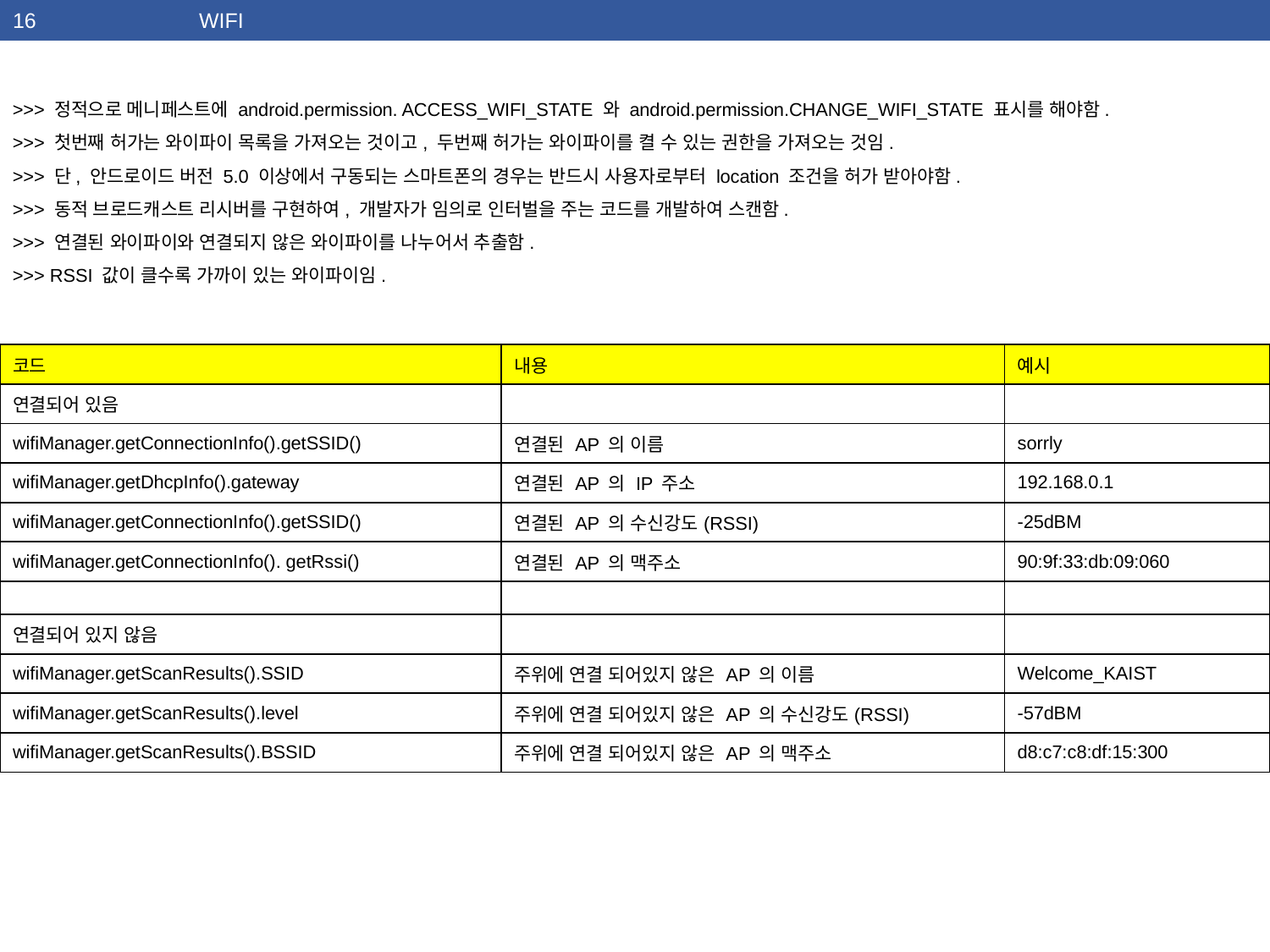

| 16 | WIFI |
| --- | --- |
>>> 정적으로 메니페스트에 android.permission. ACCESS_WIFI_STATE 와 android.permission.CHANGE_WIFI_STATE 표시를 해야함.
>>> 첫번째 허가는 와이파이 목록을 가져오는 것이고, 두번째 허가는 와이파이를 켤 수 있는 권한을 가져오는 것임.
>>> 단, 안드로이드 버전 5.0 이상에서 구동되는 스마트폰의 경우는 반드시 사용자로부터 location 조건을 허가 받아야함.
>>> 동적 브로드캐스트 리시버를 구현하여, 개발자가 임의로 인터벌을 주는 코드를 개발하여 스캔함.
>>> 연결된 와이파이와 연결되지 않은 와이파이를 나누어서 추출함.
>>> RSSI 값이 클수록 가까이 있는 와이파이임.
| 코드 | 내용 | 예시 |
| --- | --- | --- |
| 연결되어 있음 |  |  |
| wifiManager.getConnectionInfo().getSSID() | 연결된 AP 의 이름 | sorrly |
| wifiManager.getDhcpInfo().gateway | 연결된 AP 의 IP 주소 | 192.168.0.1 |
| wifiManager.getConnectionInfo().getSSID() | 연결된 AP 의 수신강도(RSSI) | -25dBM |
| wifiManager.getConnectionInfo(). getRssi() | 연결된 AP 의 맥주소 | 90:9f:33:db:09:060 |
|  |  |  |
| 연결되어 있지 않음 |  |  |
| wifiManager.getScanResults().SSID | 주위에 연결 되어있지 않은 AP 의 이름 | Welcome\_KAIST |
| wifiManager.getScanResults().level | 주위에 연결 되어있지 않은 AP 의 수신강도(RSSI) | -57dBM |
| wifiManager.getScanResults().BSSID | 주위에 연결 되어있지 않은 AP 의 맥주소 | d8:c7:c8:df:15:300 |